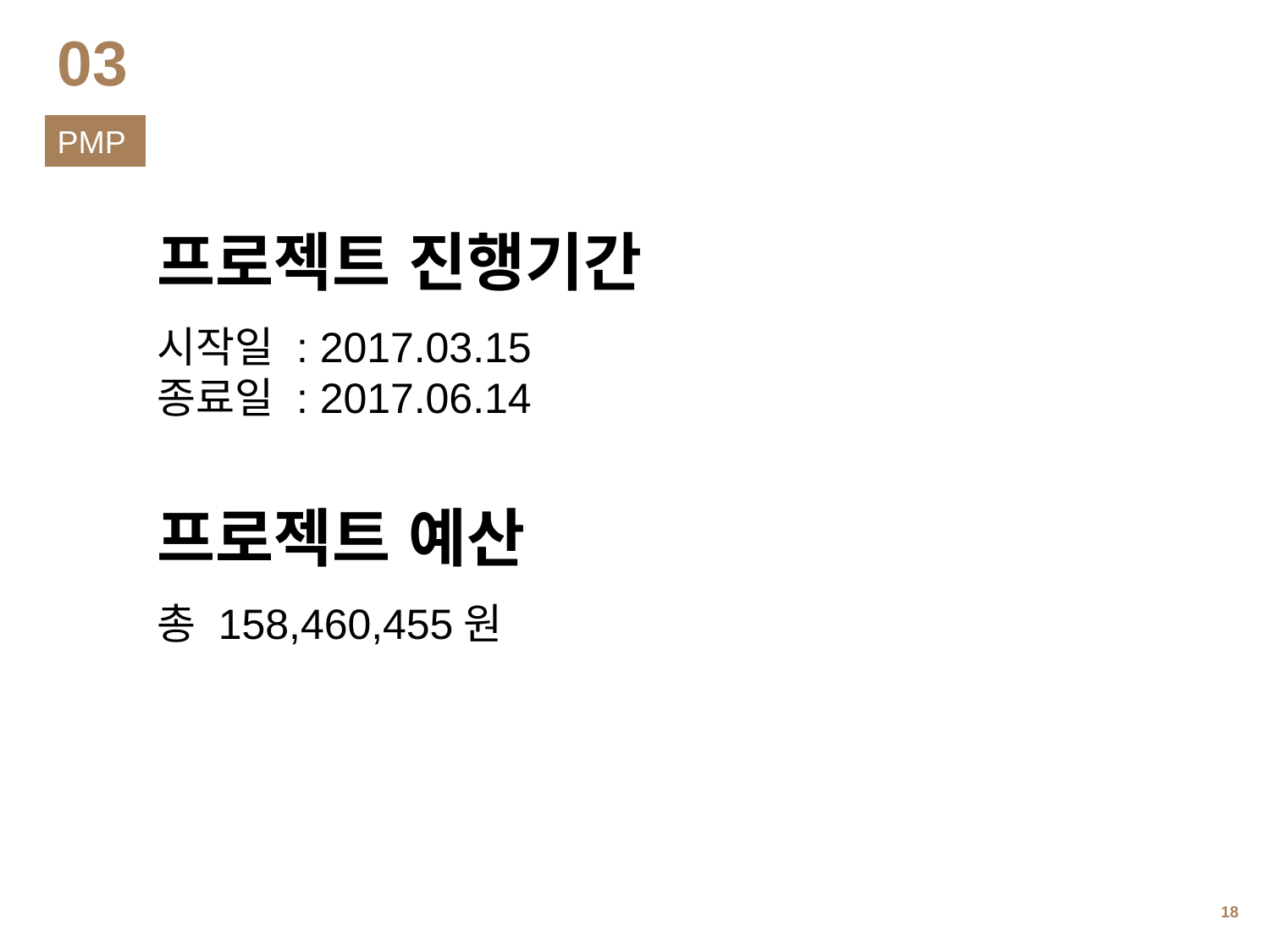

03
PMP
프로젝트 진행기간

시작일 : 2017.03.15
종료일 : 2017.06.14

프로젝트 예산

총 158,460,455원
18